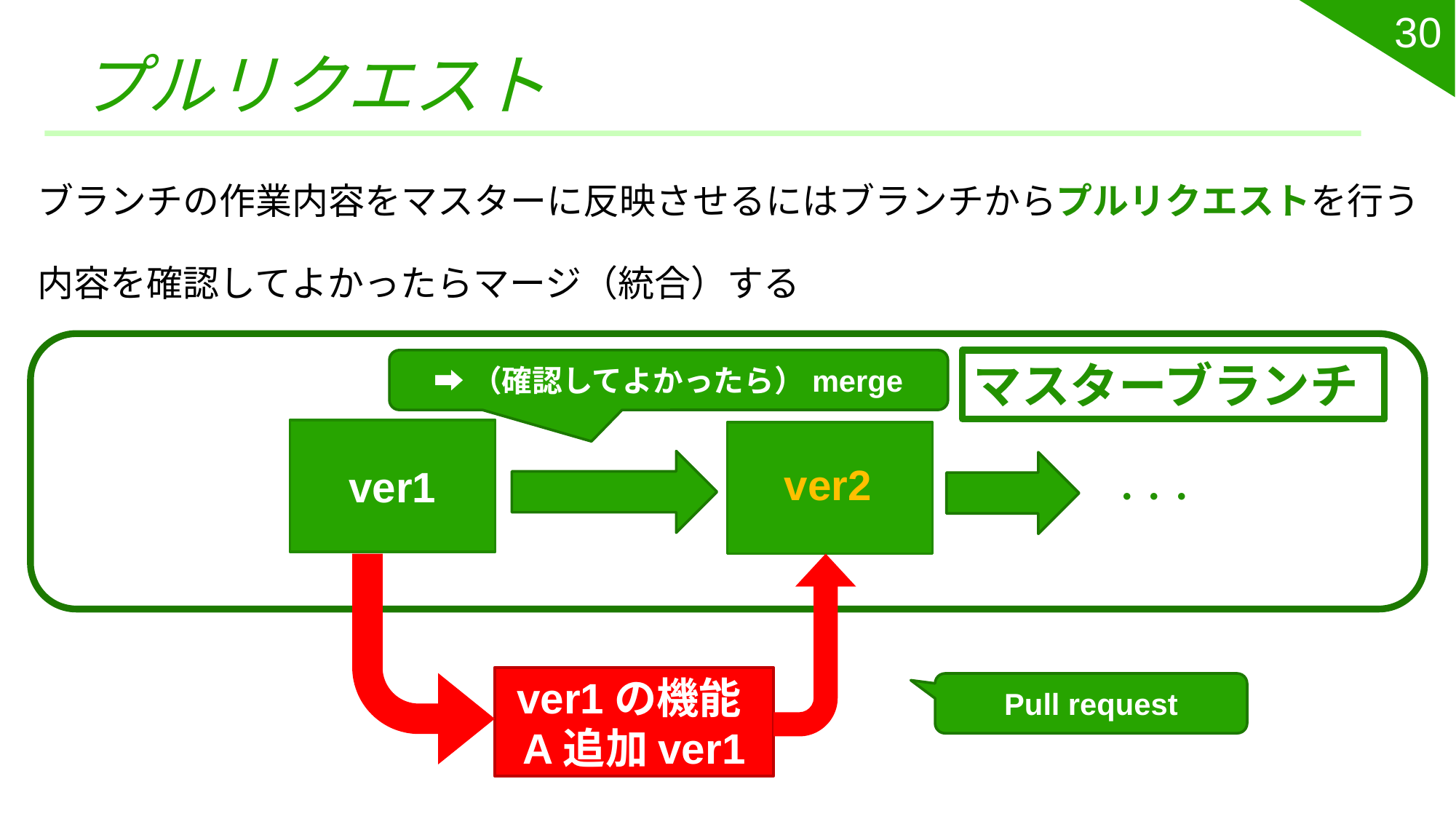

30
# プルリクエスト
ブランチの作業内容をマスターに反映させるにはブランチからプルリクエストを行う
内容を確認してよかったらマージ（統合）する

➡（確認してよかったら）merge
マスターブランチ
ver1

ver2
・・・

ver1の機能A追加ver1
Pull request